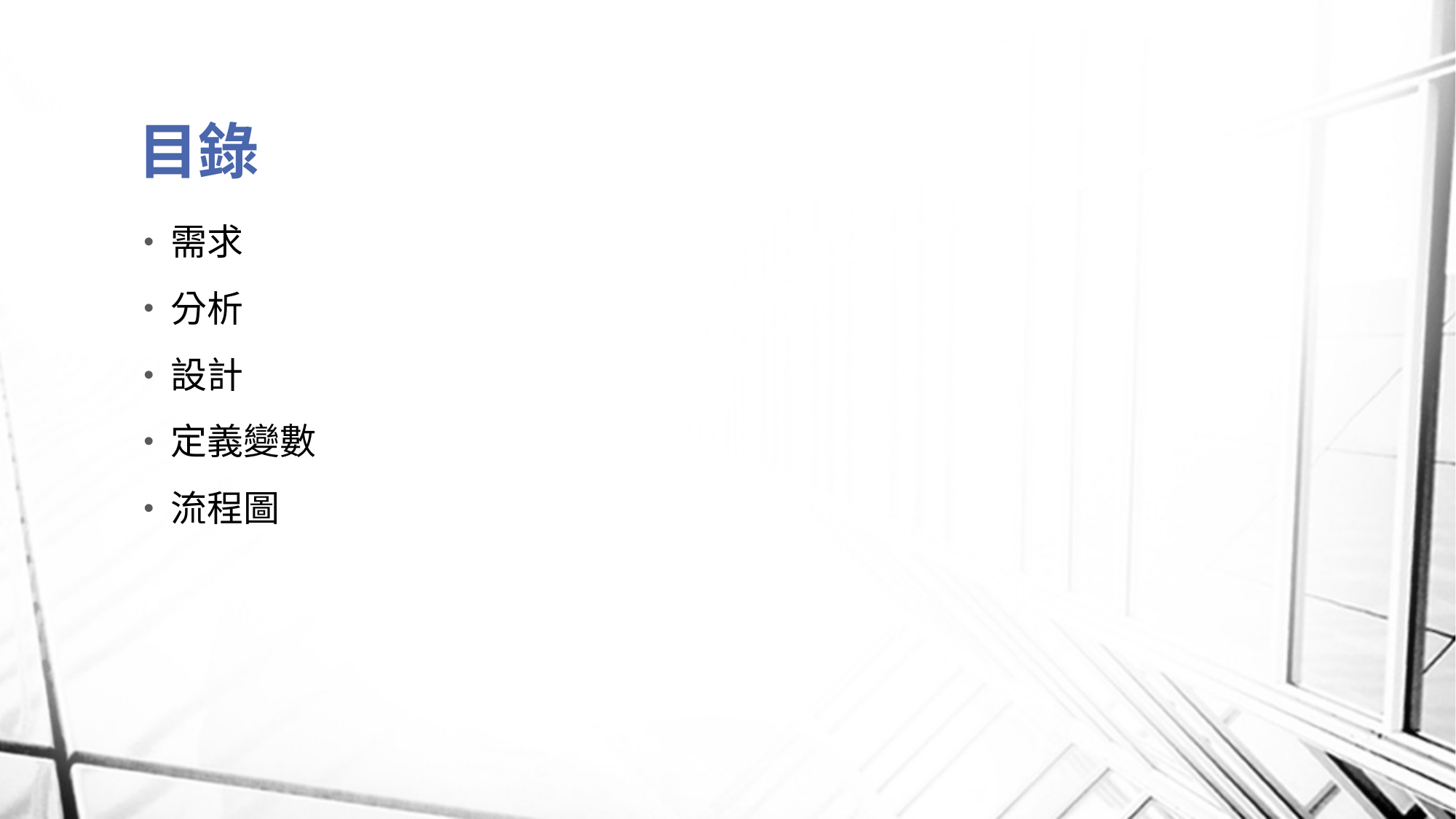

# 目錄
需求
分析
設計
定義變數
流程圖